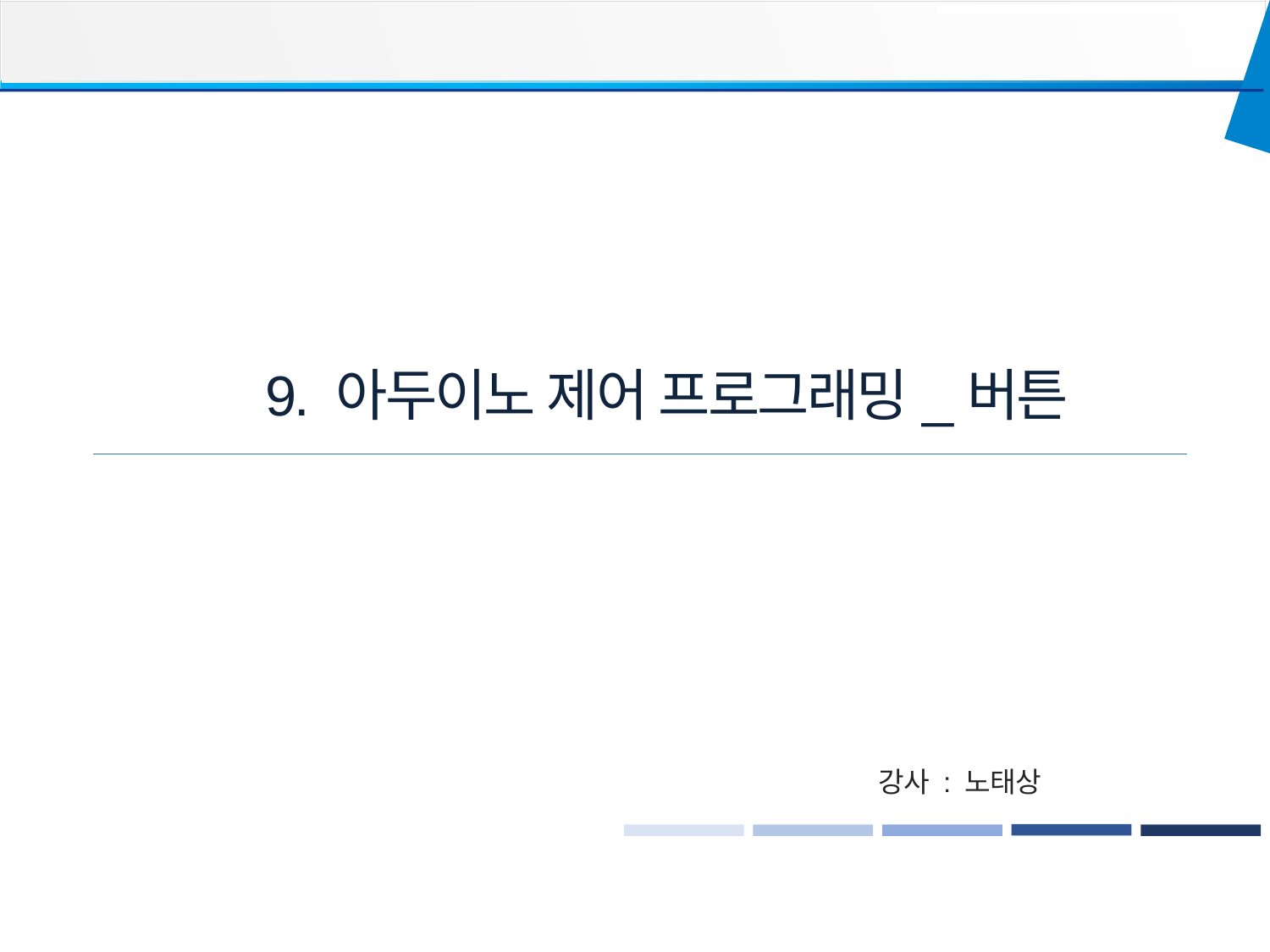

9. 아두이노 제어 프로그래밍_버튼

강사 : 노태상